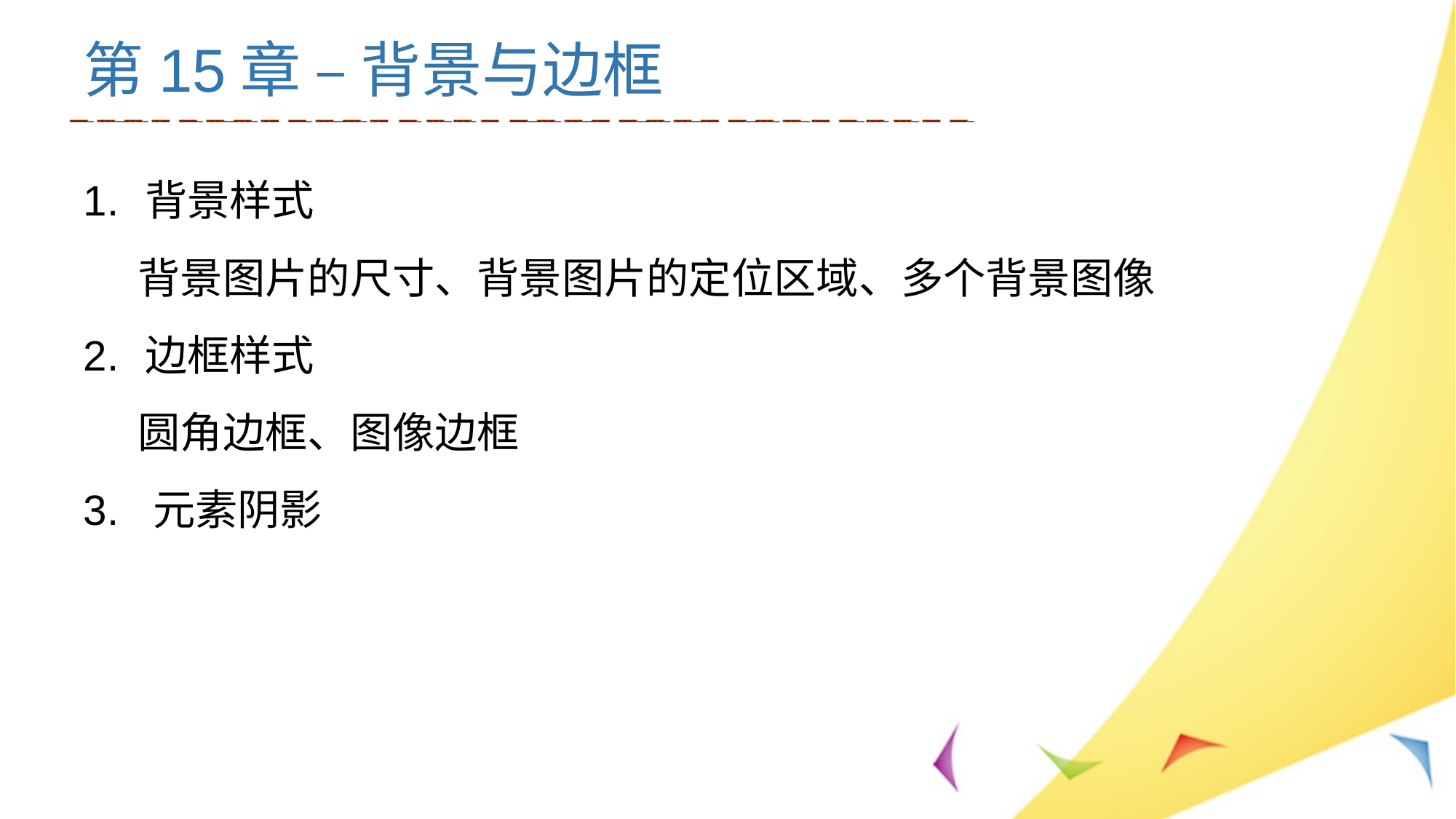

# 第15章 – 背景与边框
背景样式
背景图片的尺寸、背景图片的定位区域、多个背景图像
边框样式
圆角边框、图像边框
3.  元素阴影